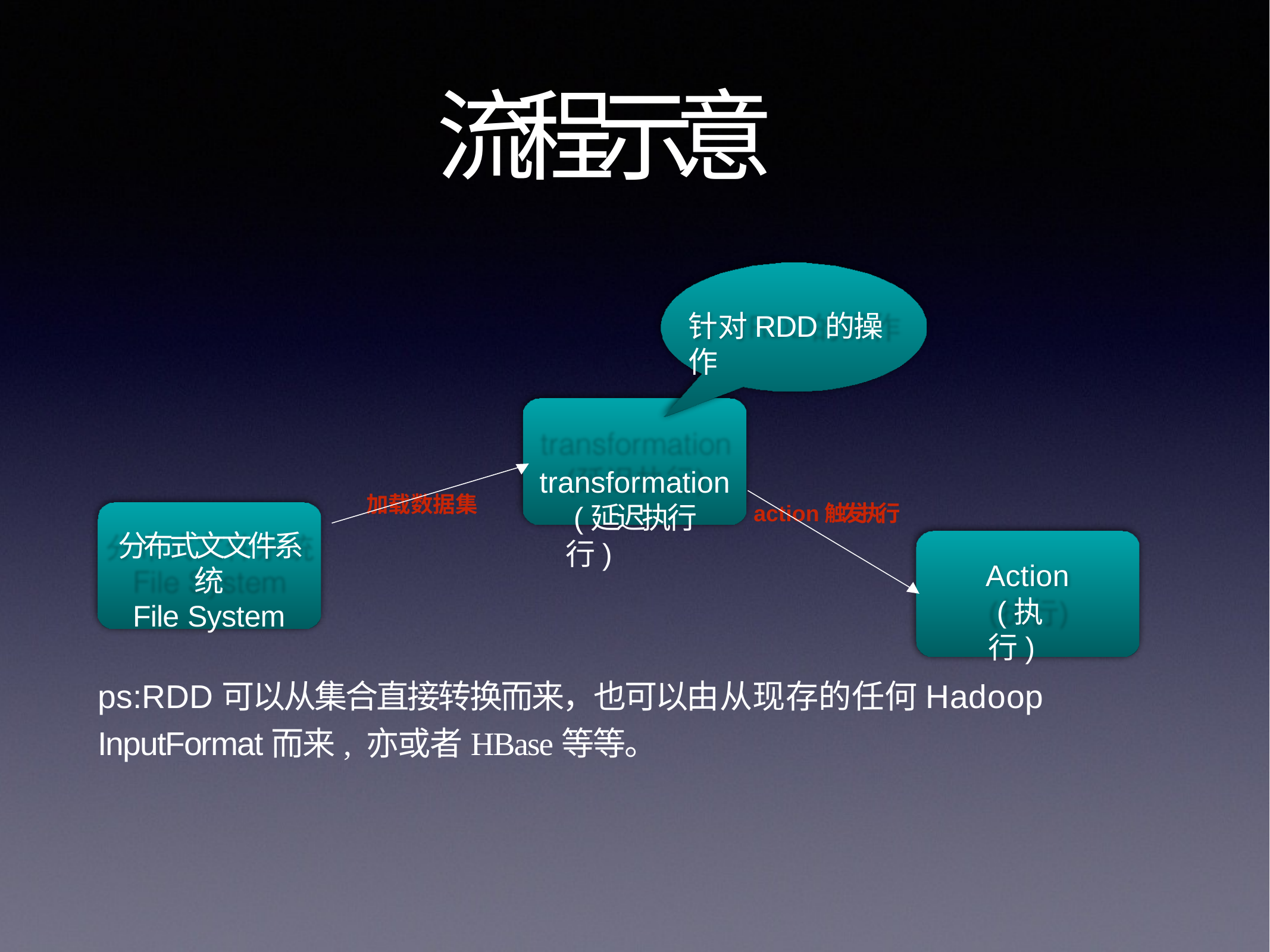

# 流程示意

针对RDD的操作

transformation  (延迟执⾏行)

加载数据集

action触发执行

分布式⽂文件系统
File System

Action  (执行)

ps:RDD可以从集合直接转换而来，也可以由从现存的任何Hadoop  InputFormat而来, 亦或者HBase等等。
13